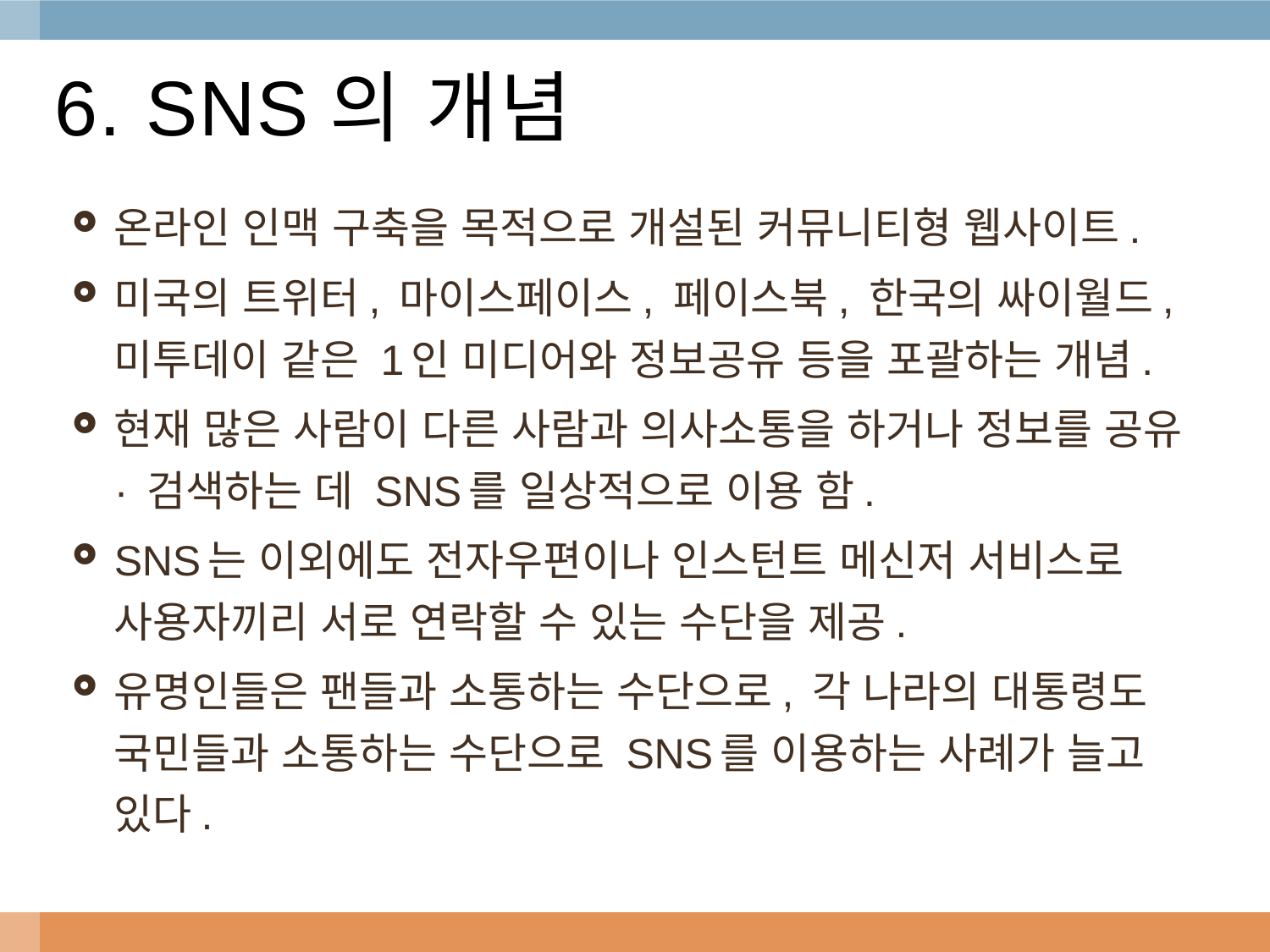

# 6. SNS의 개념
온라인 인맥 구축을 목적으로 개설된 커뮤니티형 웹사이트.
미국의 트위터, 마이스페이스, 페이스북, 한국의 싸이월드, 미투데이 같은 1인 미디어와 정보공유 등을 포괄하는 개념.
현재 많은 사람이 다른 사람과 의사소통을 하거나 정보를 공유 · 검색하는 데 SNS를 일상적으로 이용 함.
SNS는 이외에도 전자우편이나 인스턴트 메신저 서비스로 사용자끼리 서로 연락할 수 있는 수단을 제공.
유명인들은 팬들과 소통하는 수단으로, 각 나라의 대통령도 국민들과 소통하는 수단으로 SNS를 이용하는 사례가 늘고 있다.